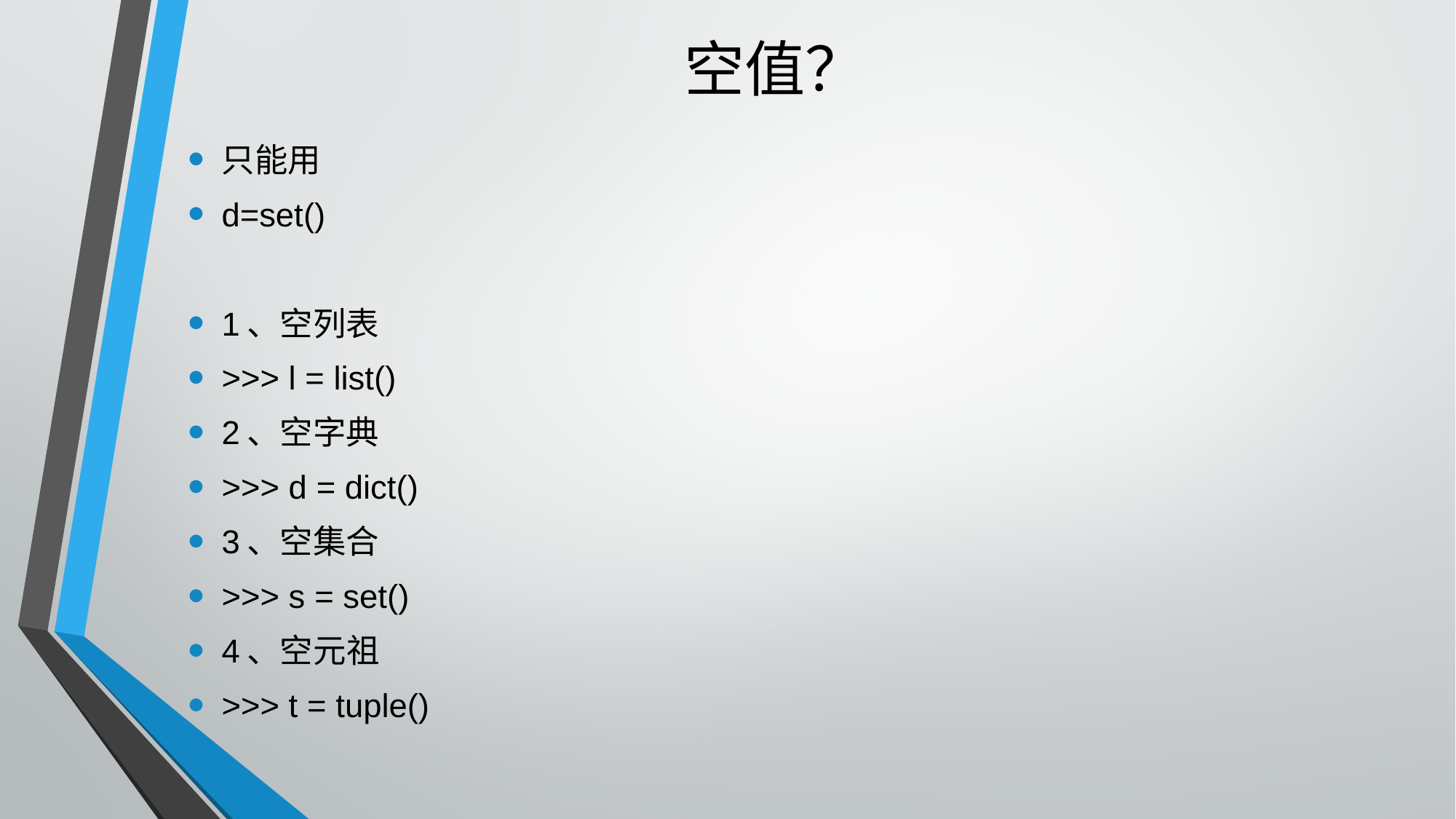

# 空值？
只能用
d=set()

1、空列表
>>> l = list()
2、空字典
>>> d = dict()
3、空集合
>>> s = set()
4、空元祖
>>> t = tuple()